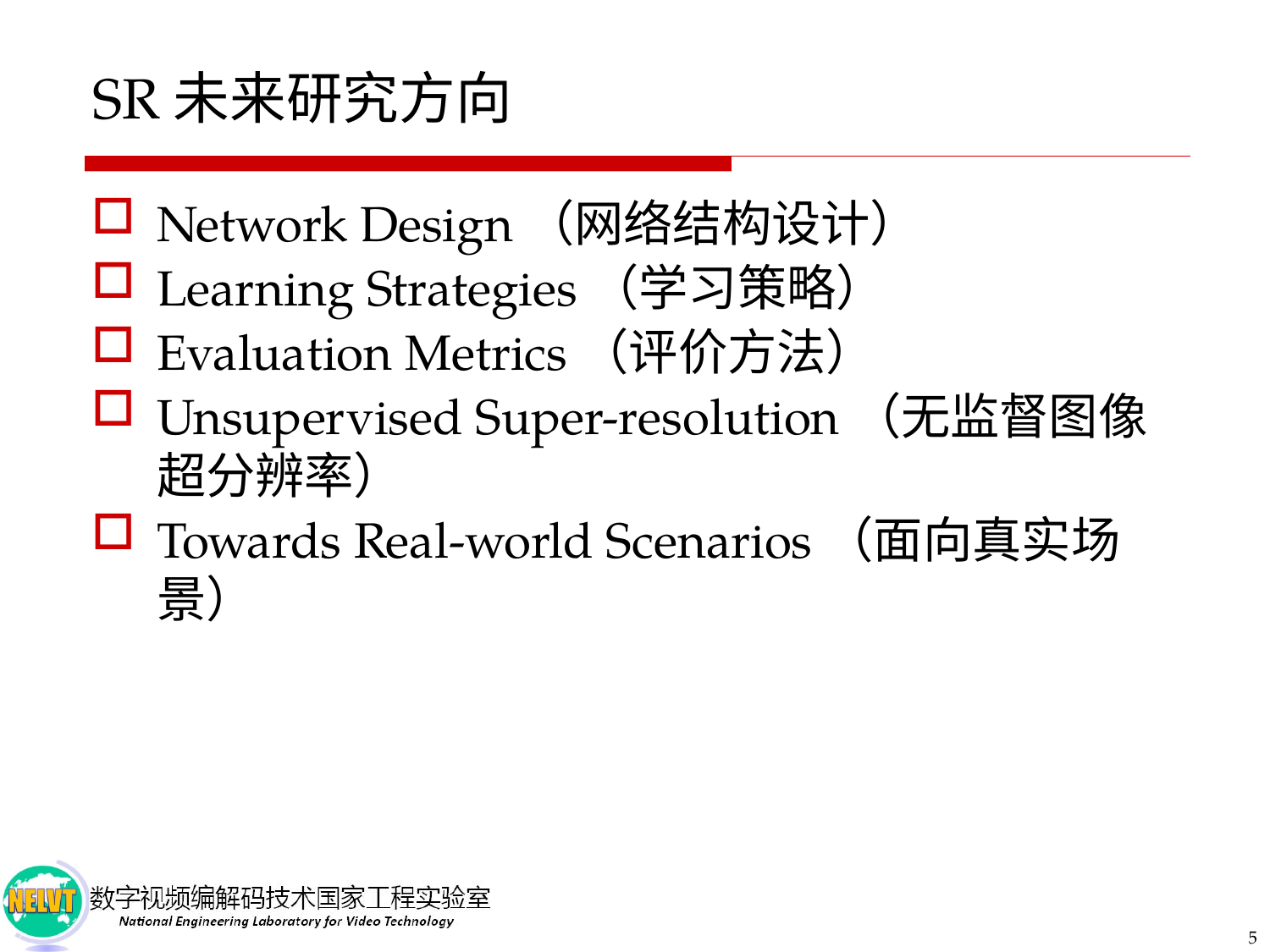

# SR未来研究方向
Network Design（网络结构设计）
Learning Strategies（学习策略）
Evaluation Metrics（评价方法）
Unsupervised Super-resolution（无监督图像超分辨率）
Towards Real-world Scenarios（面向真实场景）

5